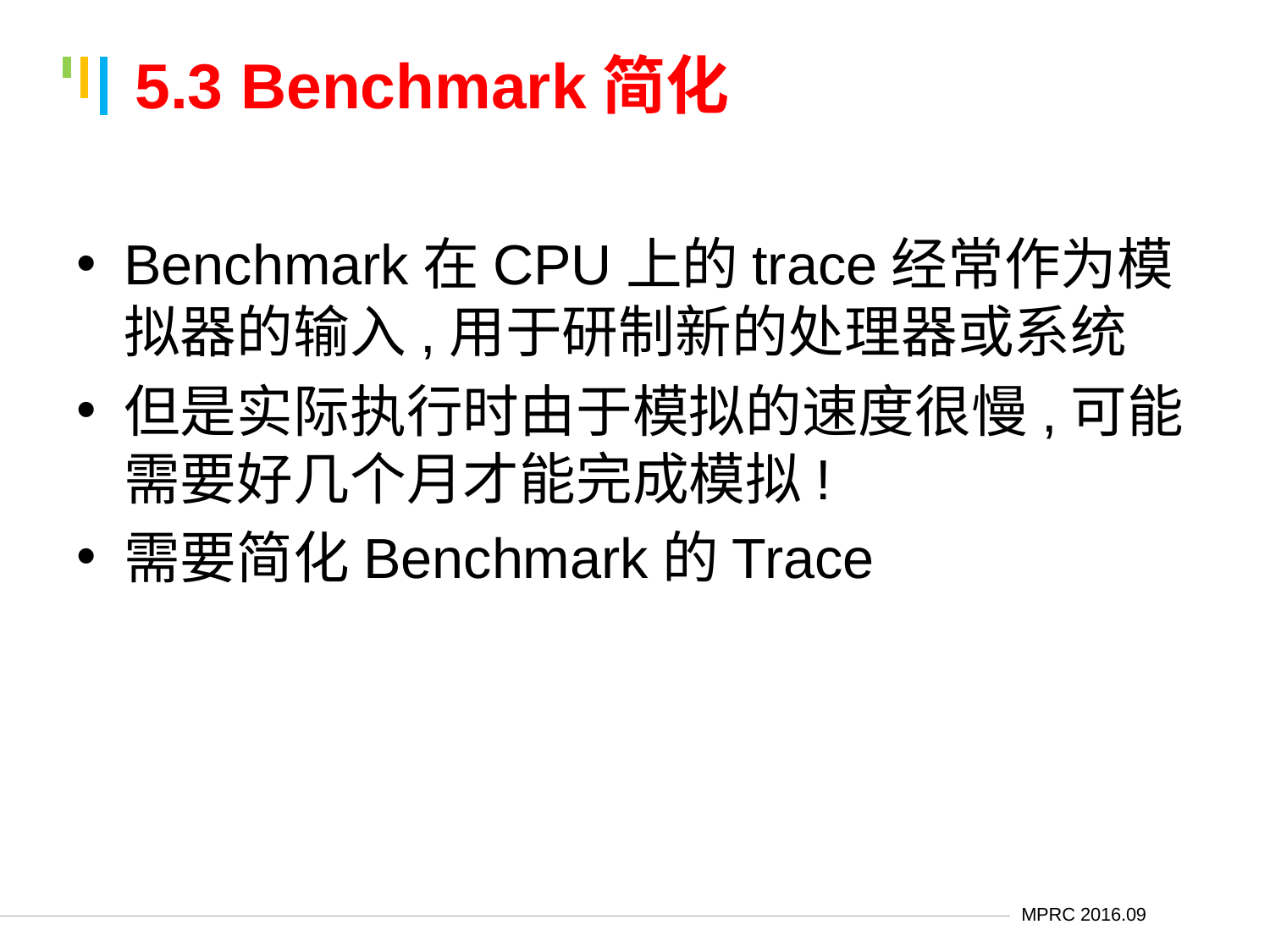

# 5.3 Benchmark简化
Benchmark在CPU上的trace经常作为模拟器的输入,用于研制新的处理器或系统
但是实际执行时由于模拟的速度很慢,可能需要好几个月才能完成模拟!
需要简化Benchmark的Trace